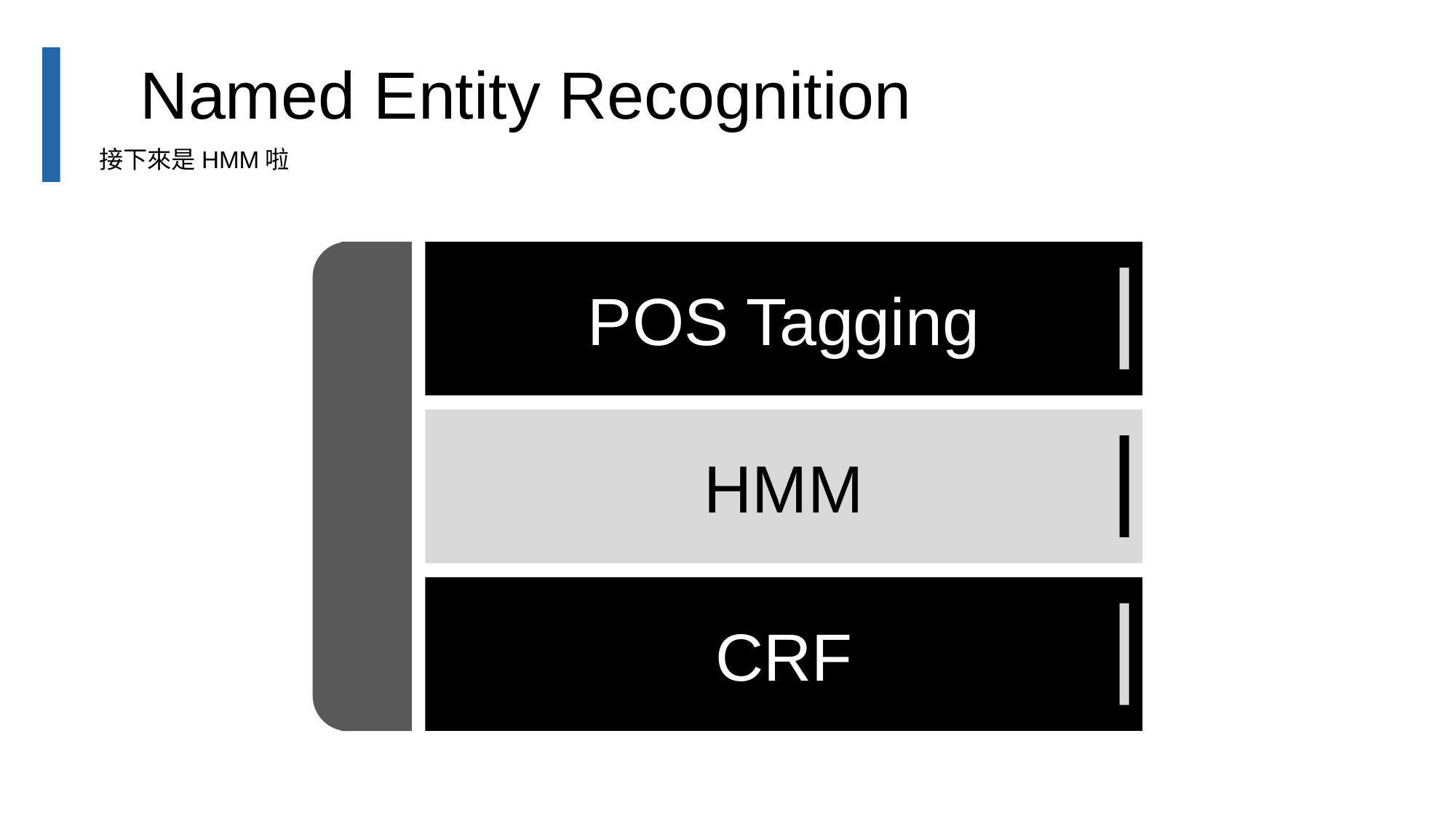

Named Entity Recognition
接下來是HMM啦

POS Tagging

HMM

CRF